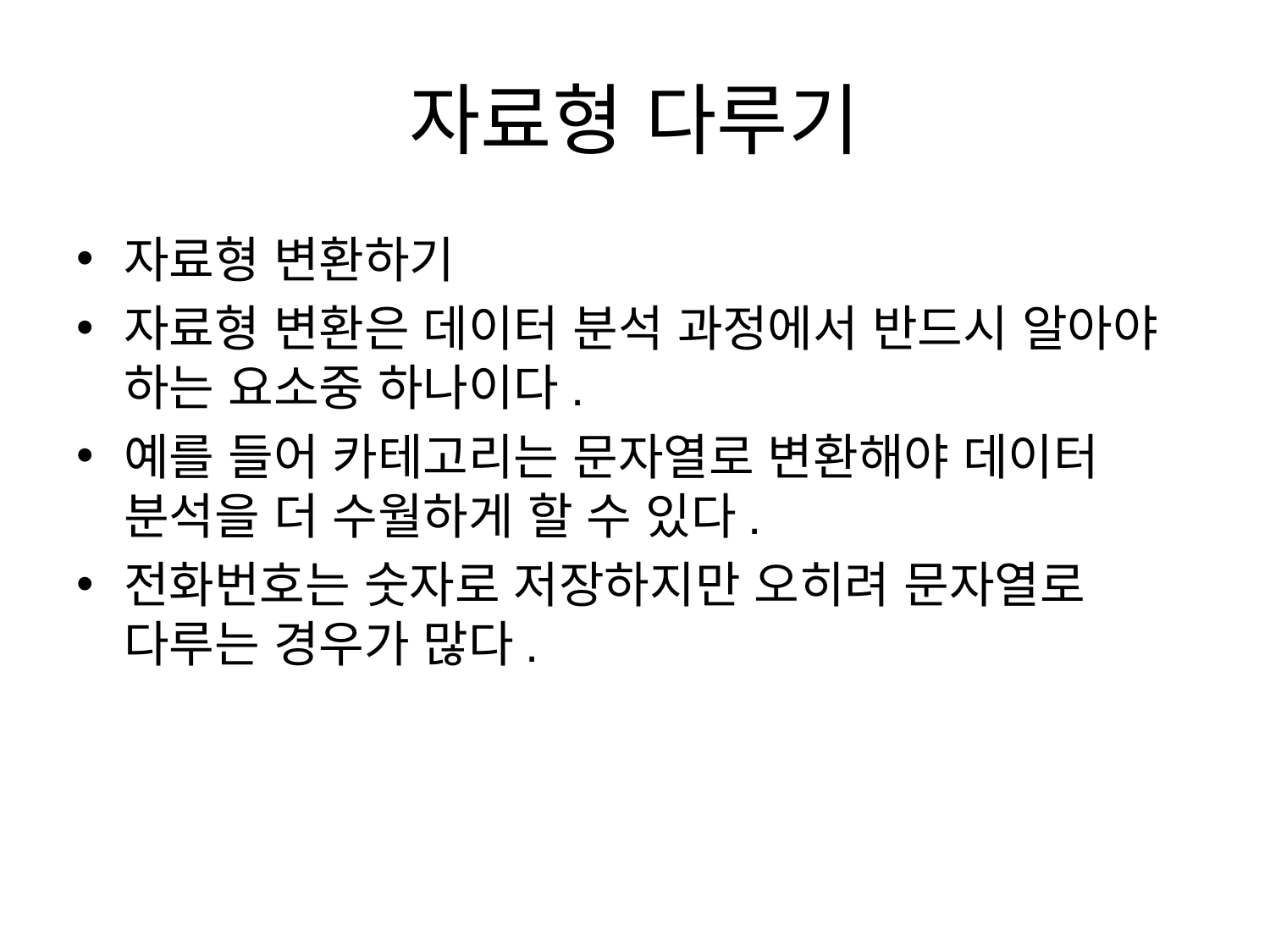

# 자료형 다루기
자료형 변환하기
자료형 변환은 데이터 분석 과정에서 반드시 알아야 하는 요소중 하나이다.
예를 들어 카테고리는 문자열로 변환해야 데이터 분석을 더 수월하게 할 수 있다.
전화번호는 숫자로 저장하지만 오히려 문자열로 다루는 경우가 많다.